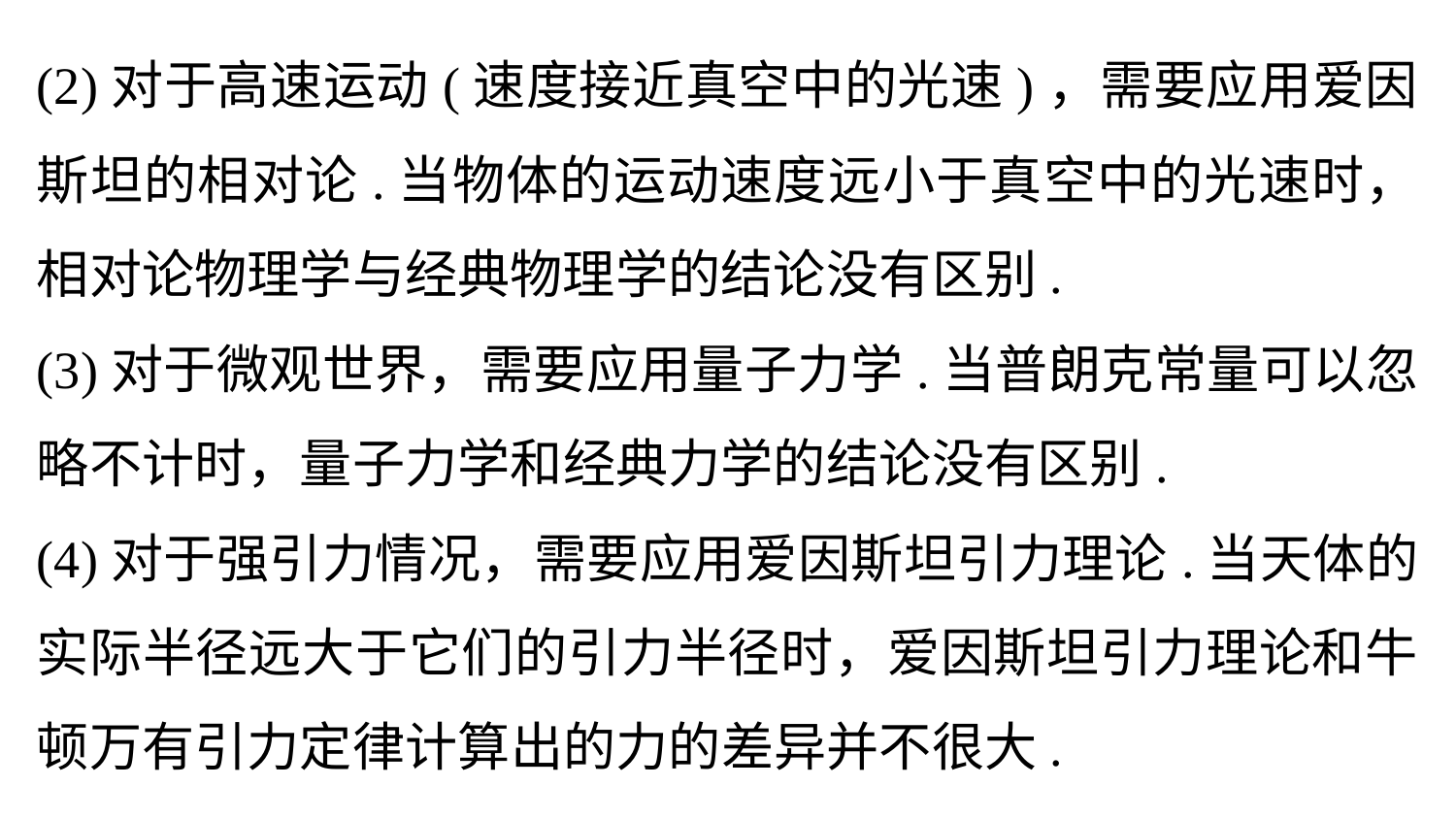

(2)对于高速运动(速度接近真空中的光速)，需要应用爱因斯坦的相对论.当物体的运动速度远小于真空中的光速时，相对论物理学与经典物理学的结论没有区别.
(3)对于微观世界，需要应用量子力学.当普朗克常量可以忽略不计时，量子力学和经典力学的结论没有区别.
(4)对于强引力情况，需要应用爱因斯坦引力理论.当天体的实际半径远大于它们的引力半径时，爱因斯坦引力理论和牛顿万有引力定律计算出的力的差异并不很大.